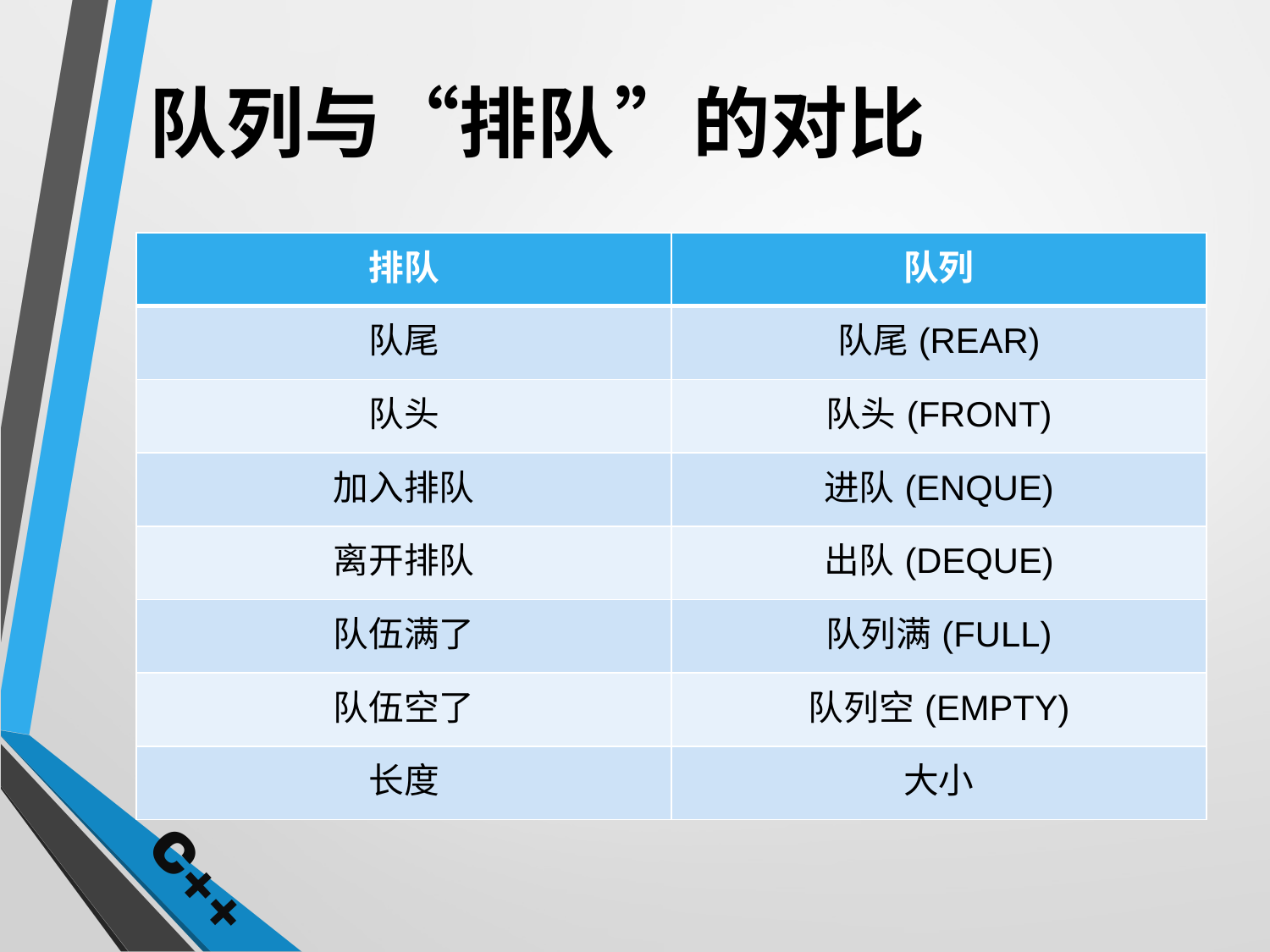

# 队列与“排队”的对比
| 排队 | 队列 |
| --- | --- |
| 队尾 | 队尾(REAR) |
| 队头 | 队头(FRONT) |
| 加入排队 | 进队(ENQUE) |
| 离开排队 | 出队(DEQUE) |
| 队伍满了 | 队列满(FULL) |
| 队伍空了 | 队列空(EMPTY) |
| 长度 | 大小 |